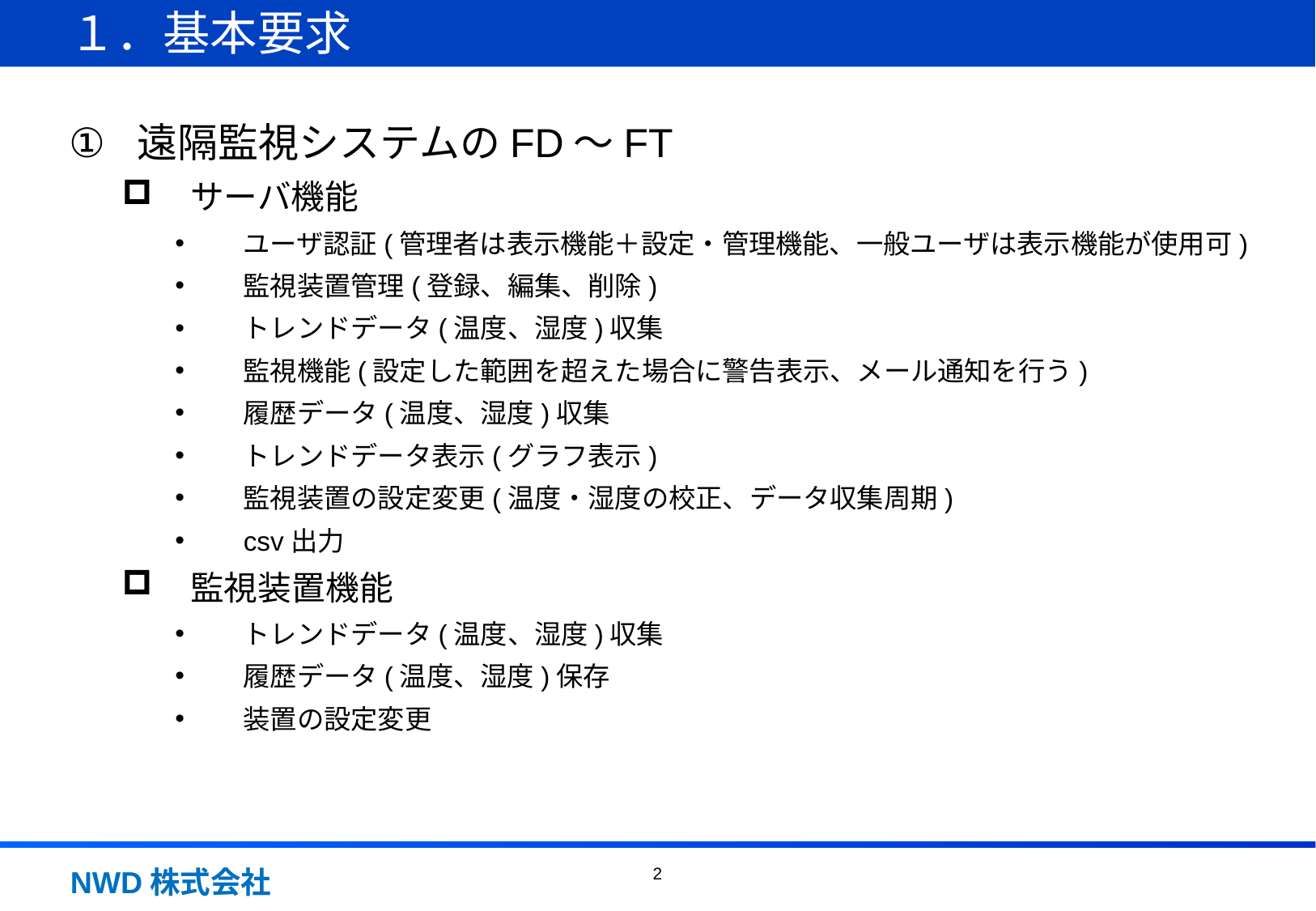

# １．基本要求
遠隔監視システムのFD～FT
サーバ機能
ユーザ認証(管理者は表示機能＋設定・管理機能、一般ユーザは表示機能が使用可)
監視装置管理(登録、編集、削除)
トレンドデータ(温度、湿度)収集
監視機能(設定した範囲を超えた場合に警告表示、メール通知を行う)
履歴データ(温度、湿度)収集
トレンドデータ表示(グラフ表示)
監視装置の設定変更(温度・湿度の校正、データ収集周期)
csv出力
監視装置機能
トレンドデータ(温度、湿度)収集
履歴データ(温度、湿度)保存
装置の設定変更